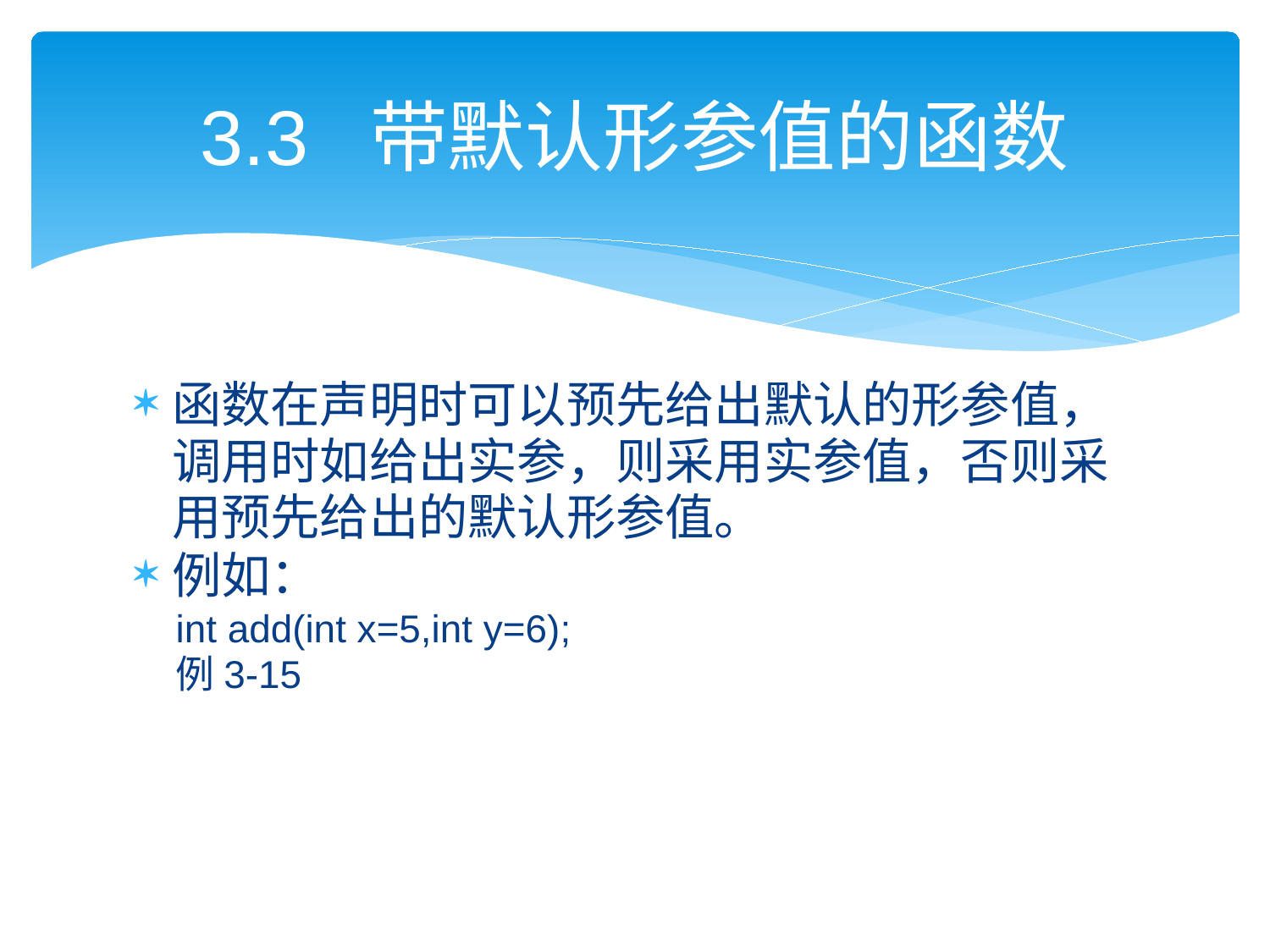

# 3.3  带默认形参值的函数
函数在声明时可以预先给出默认的形参值，调用时如给出实参，则采用实参值，否则采用预先给出的默认形参值。
例如：
int add(int x=5,int y=6);
例3-15